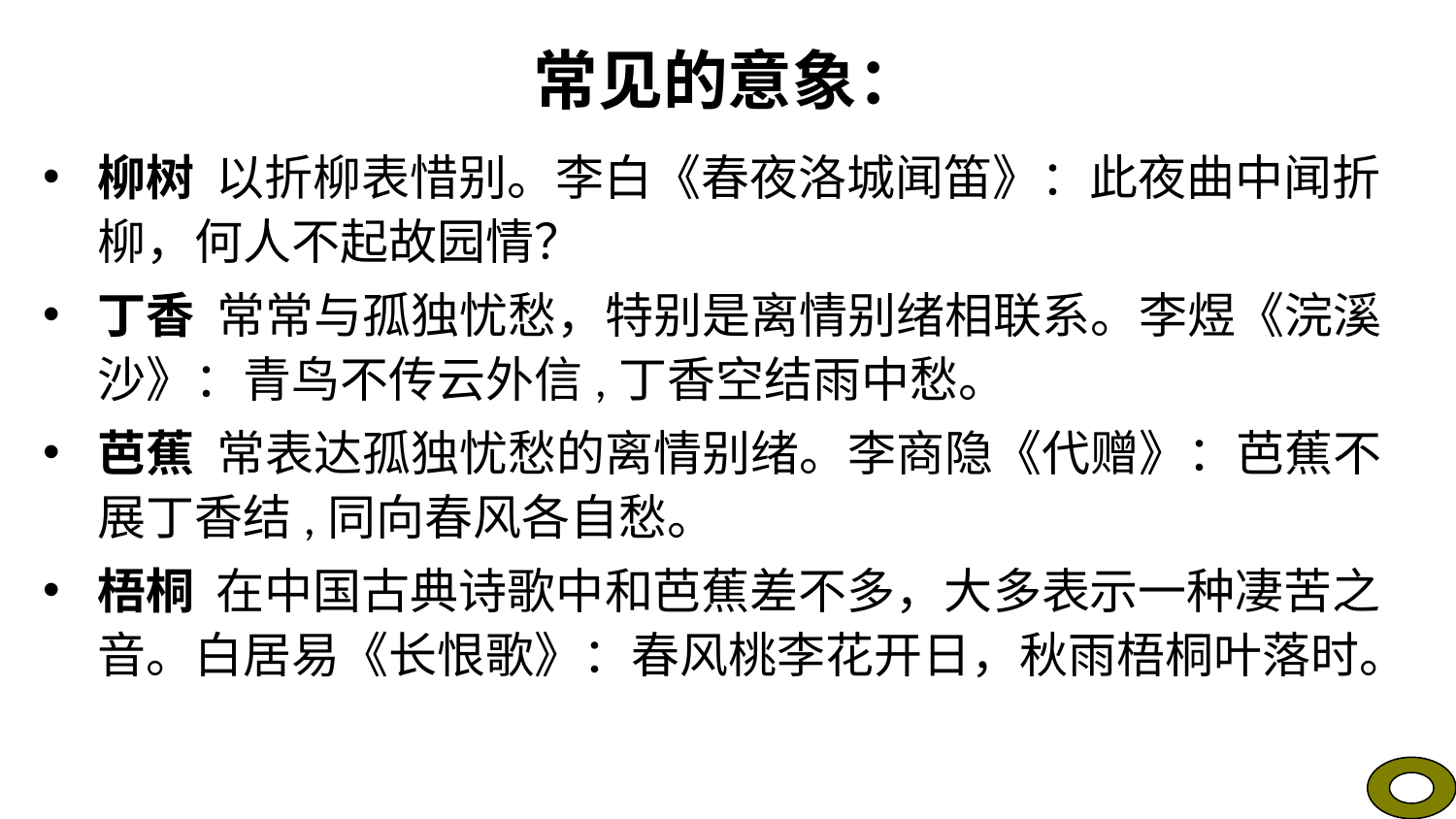

# 常见的意象：
柳树  以折柳表惜别。李白《春夜洛城闻笛》：此夜曲中闻折柳，何人不起故园情？
丁香  常常与孤独忧愁，特别是离情别绪相联系。李煜《浣溪沙》：青鸟不传云外信,丁香空结雨中愁。
芭蕉  常表达孤独忧愁的离情别绪。李商隐《代赠》：芭蕉不展丁香结,同向春风各自愁。
梧桐  在中国古典诗歌中和芭蕉差不多，大多表示一种凄苦之音。白居易《长恨歌》：春风桃李花开日，秋雨梧桐叶落时。